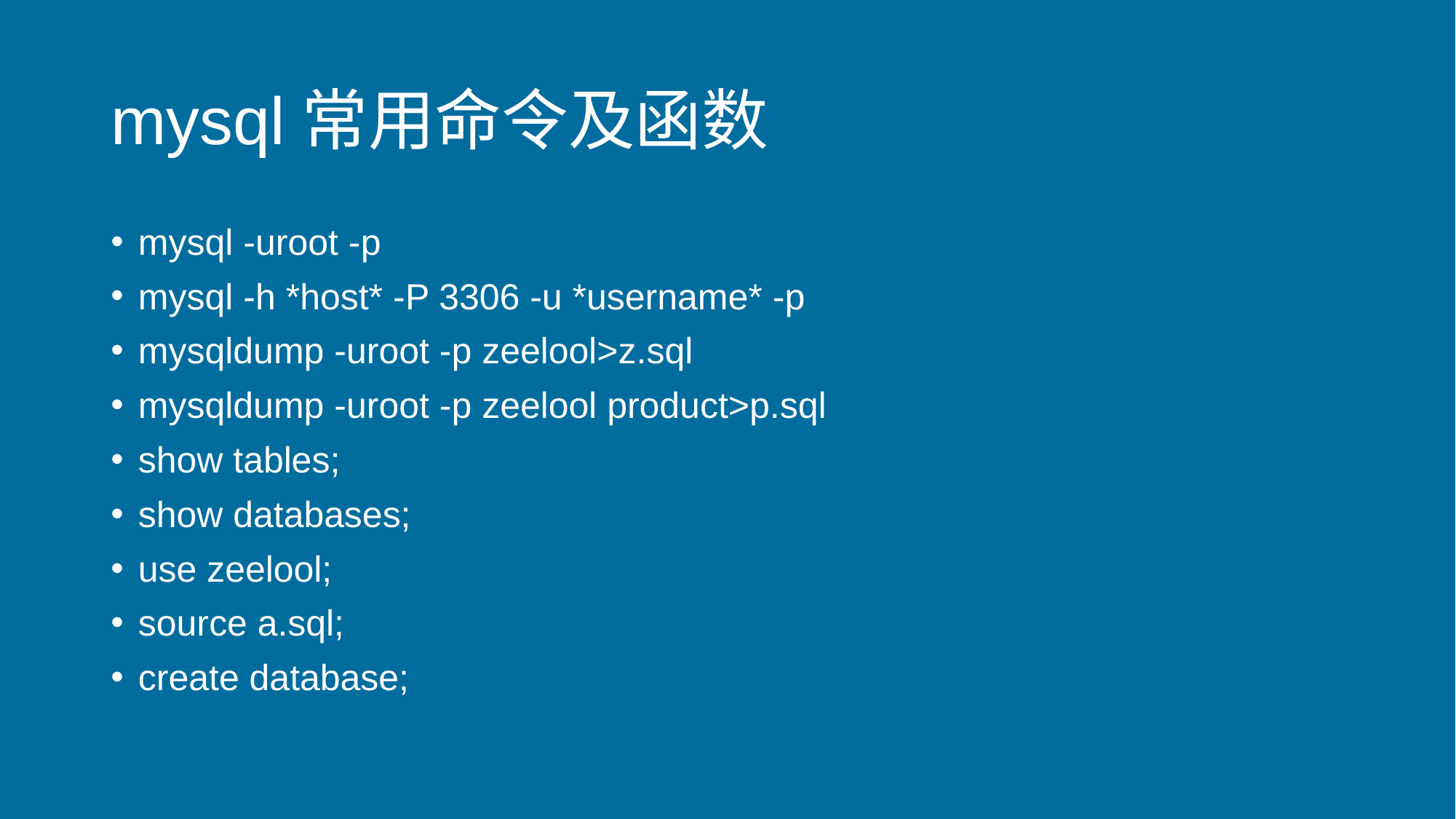

# mysql常用命令及函数
mysql -uroot -p
mysql -h *host* -P 3306 -u *username* -p
mysqldump -uroot -p zeelool>z.sql
mysqldump -uroot -p zeelool product>p.sql
show tables;
show databases;
use zeelool;
source a.sql;
create database;